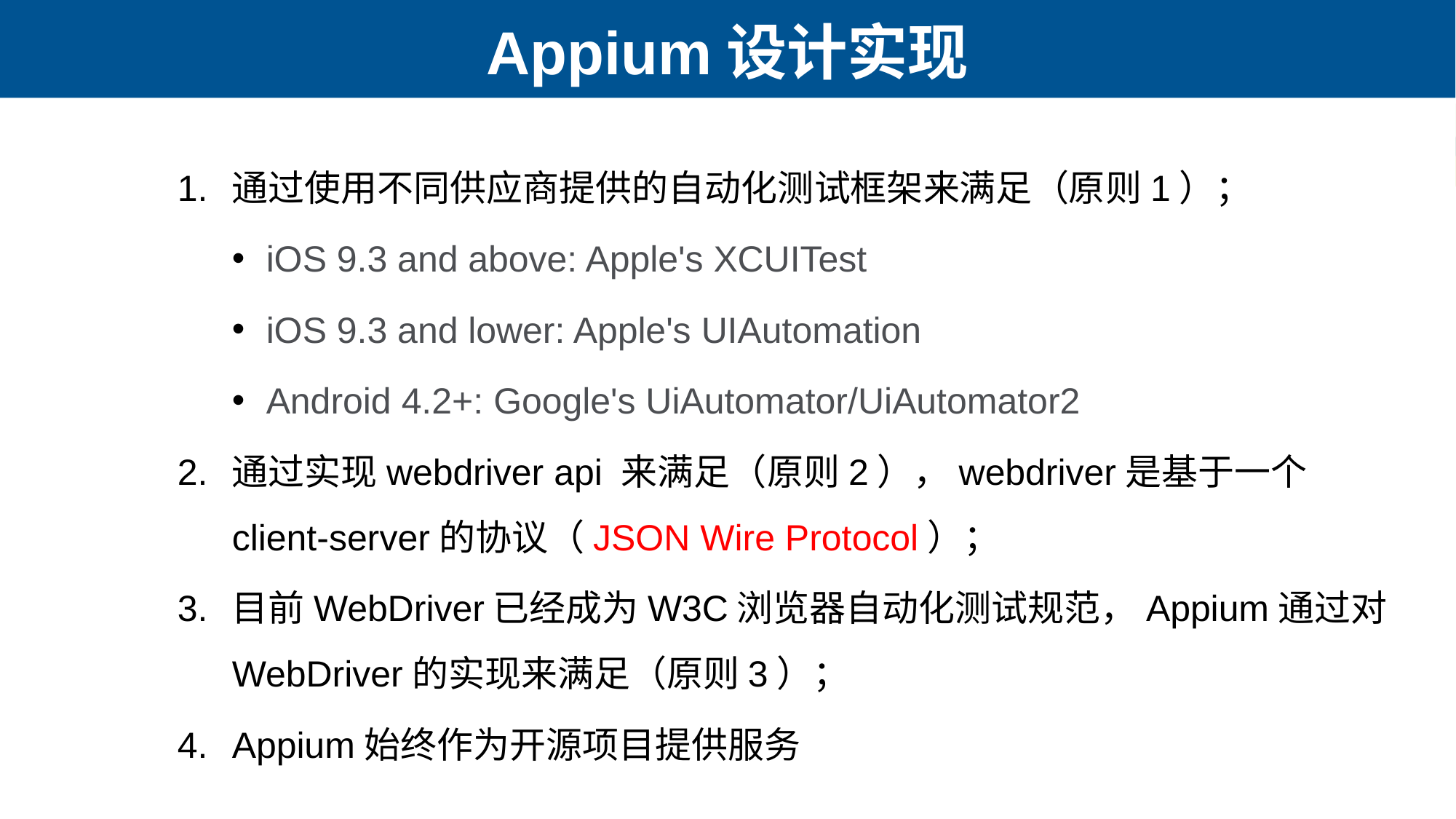

# Appium设计实现
通过使用不同供应商提供的自动化测试框架来满足（原则1）；
iOS 9.3 and above: Apple's XCUITest
iOS 9.3 and lower: Apple's UIAutomation
Android 4.2+: Google's UiAutomator/UiAutomator2
通过实现webdriver api 来满足（原则2），webdriver是基于一个client-server的协议（JSON Wire Protocol）；
目前WebDriver已经成为W3C浏览器自动化测试规范，Appium通过对WebDriver的实现来满足（原则3）；
Appium始终作为开源项目提供服务